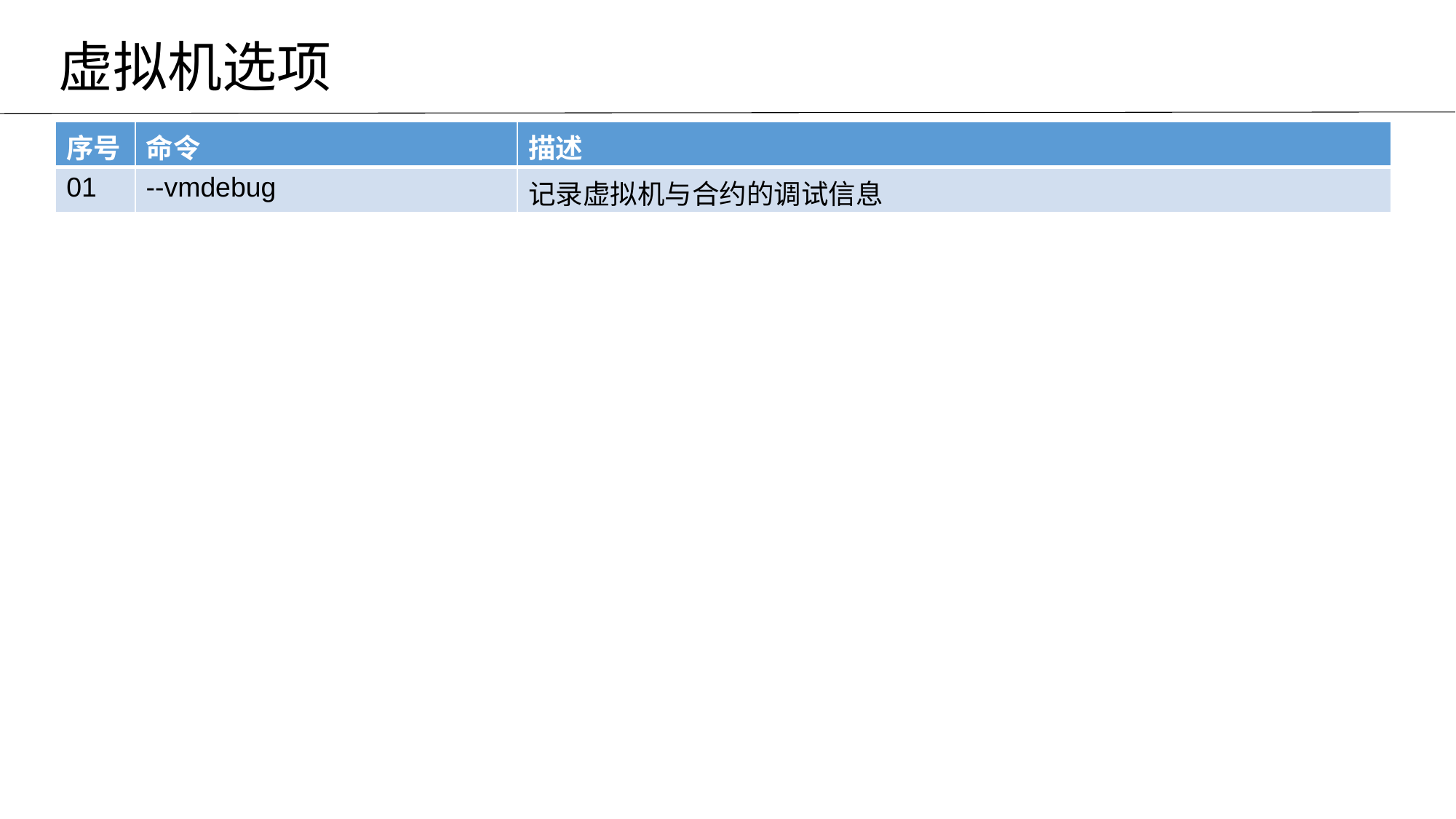

虚拟机选项
| 序号 | 命令 | 描述 |
| --- | --- | --- |
| 01 | --vmdebug | 记录虚拟机与合约的调试信息 |